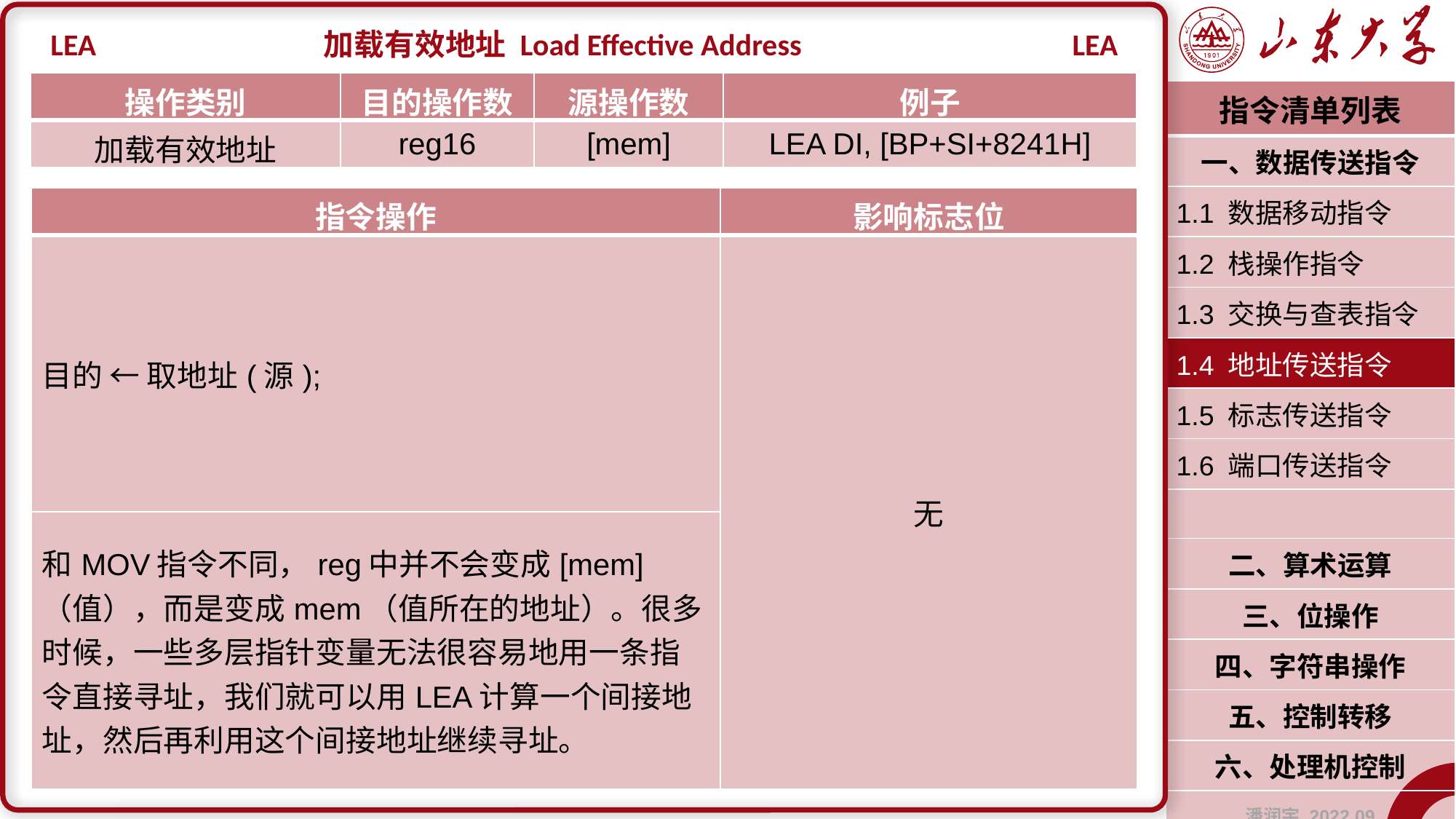

LEA
加载有效地址 Load Effective Address
LEA
| 操作类别 | 目的操作数 | 源操作数 | 例子 |
| --- | --- | --- | --- |
| 加载有效地址 | reg16 | [mem] | LEA DI, [BP+SI+8241H] |
| 指令清单列表 |
| --- |
| 一、数据传送指令 |
| 1.1 数据移动指令 |
| 1.2 栈操作指令 |
| 1.3 交换与查表指令 |
| 1.4 地址传送指令 |
| 1.5 标志传送指令 |
| 1.6 端口传送指令 |
|  |
| 二、算术运算 |
| 三、位操作 |
| 四、字符串操作 |
| 五、控制转移 |
| 六、处理机控制 |
| 潘润宇 2022.09 |
| 指令操作 | 影响标志位 |
| --- | --- |
| 目的 ← 取地址(源); | 无 |
| 和MOV指令不同，reg中并不会变成[mem]（值），而是变成mem（值所在的地址）。很多时候，一些多层指针变量无法很容易地用一条指令直接寻址，我们就可以用LEA计算一个间接地址，然后再利用这个间接地址继续寻址。 |  |